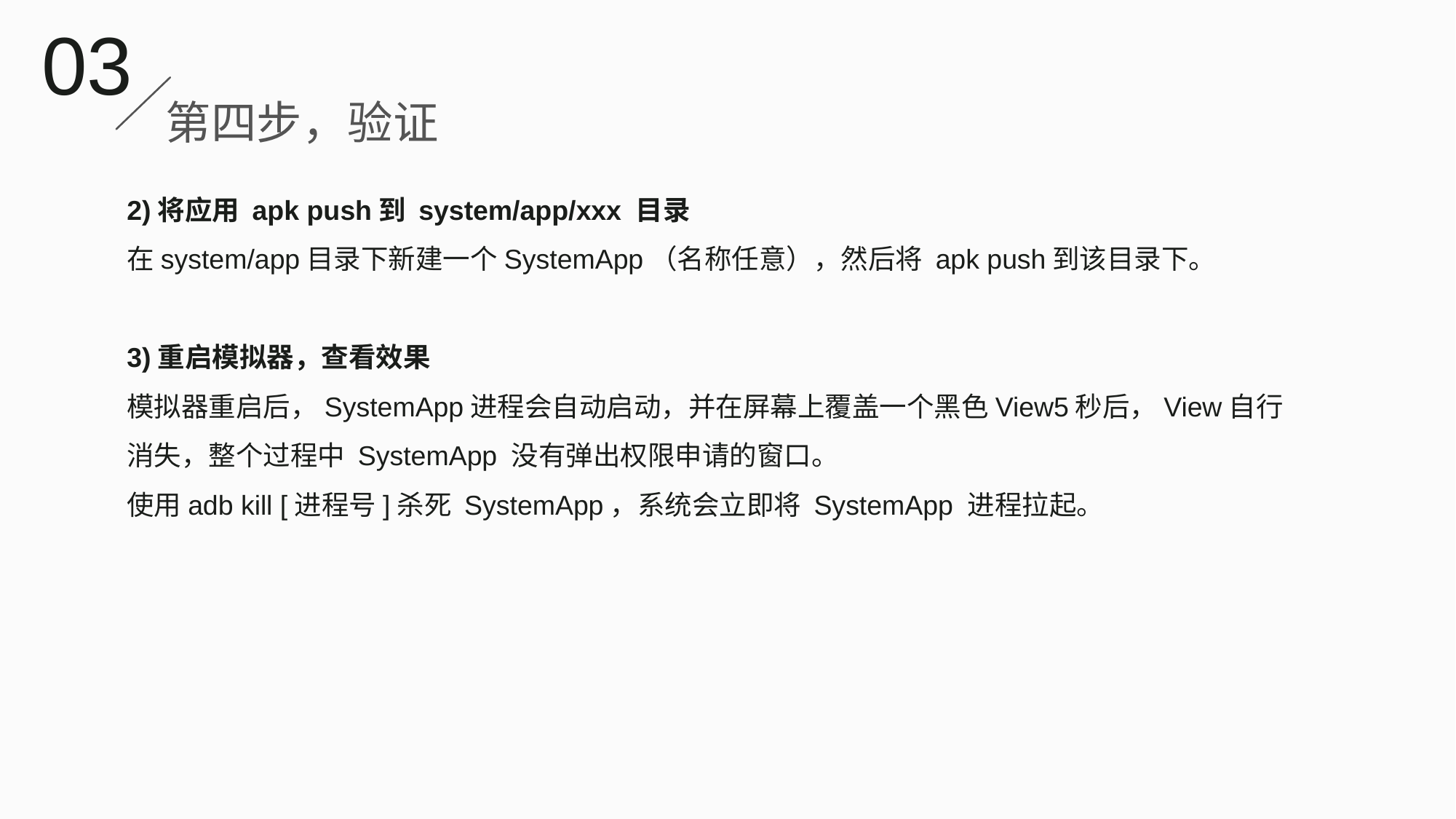

03
第四步，验证
2)将应用 apk push到 system/app/xxx 目录
在system/app目录下新建一个SystemApp（名称任意），然后将 apk push到该目录下。

3)重启模拟器，查看效果
模拟器重启后，SystemApp进程会自动启动，并在屏幕上覆盖一个黑色View5秒后，View自行消失，整个过程中 SystemApp 没有弹出权限申请的窗口。
使用adb kill [进程号]杀死 SystemApp，系统会立即将 SystemApp 进程拉起。